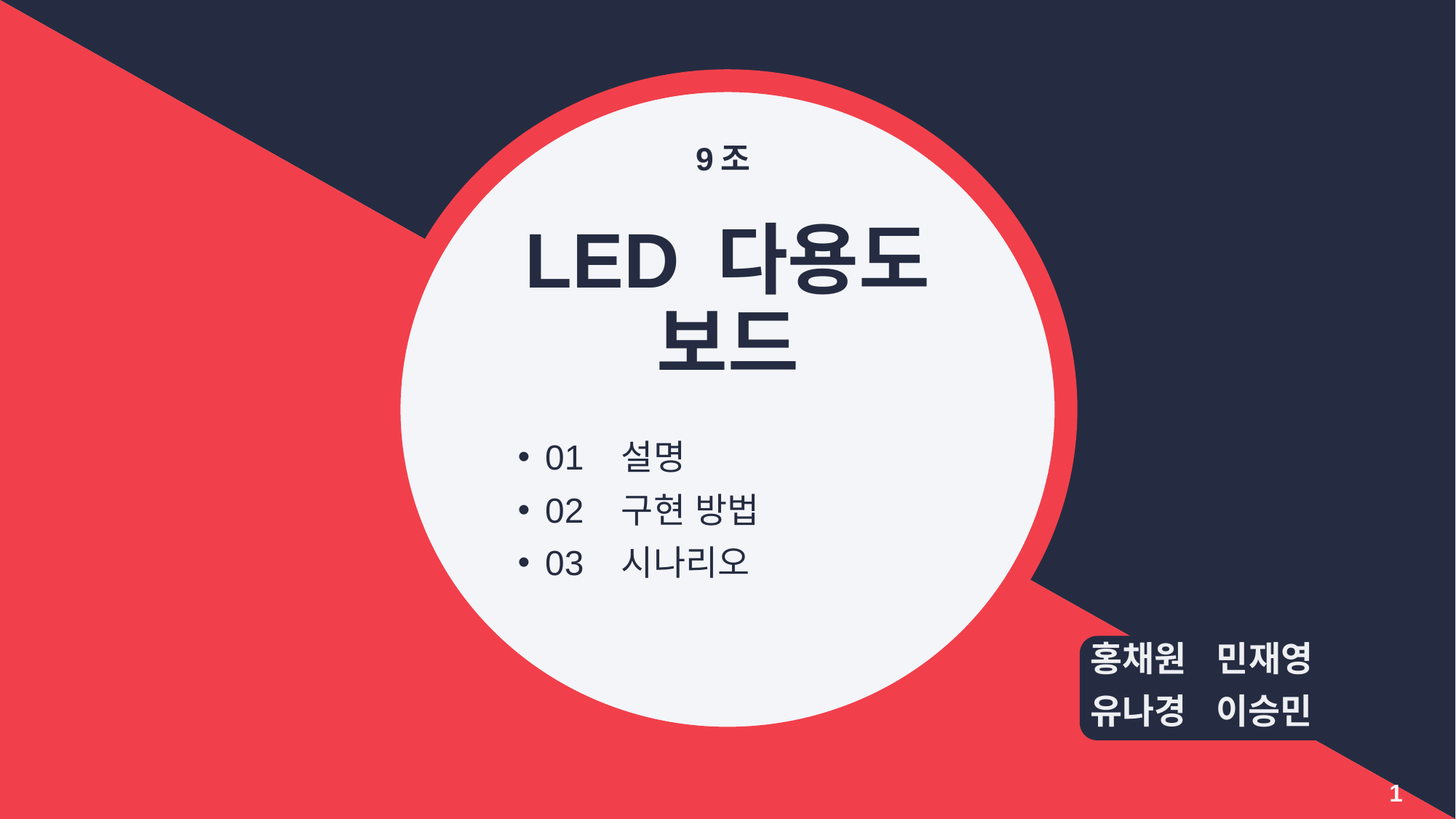

9조
# LED 다용도 보드
01   설명
02   구현 방법
03   시나리오

홍채원   민재영
유나경   이승민
1